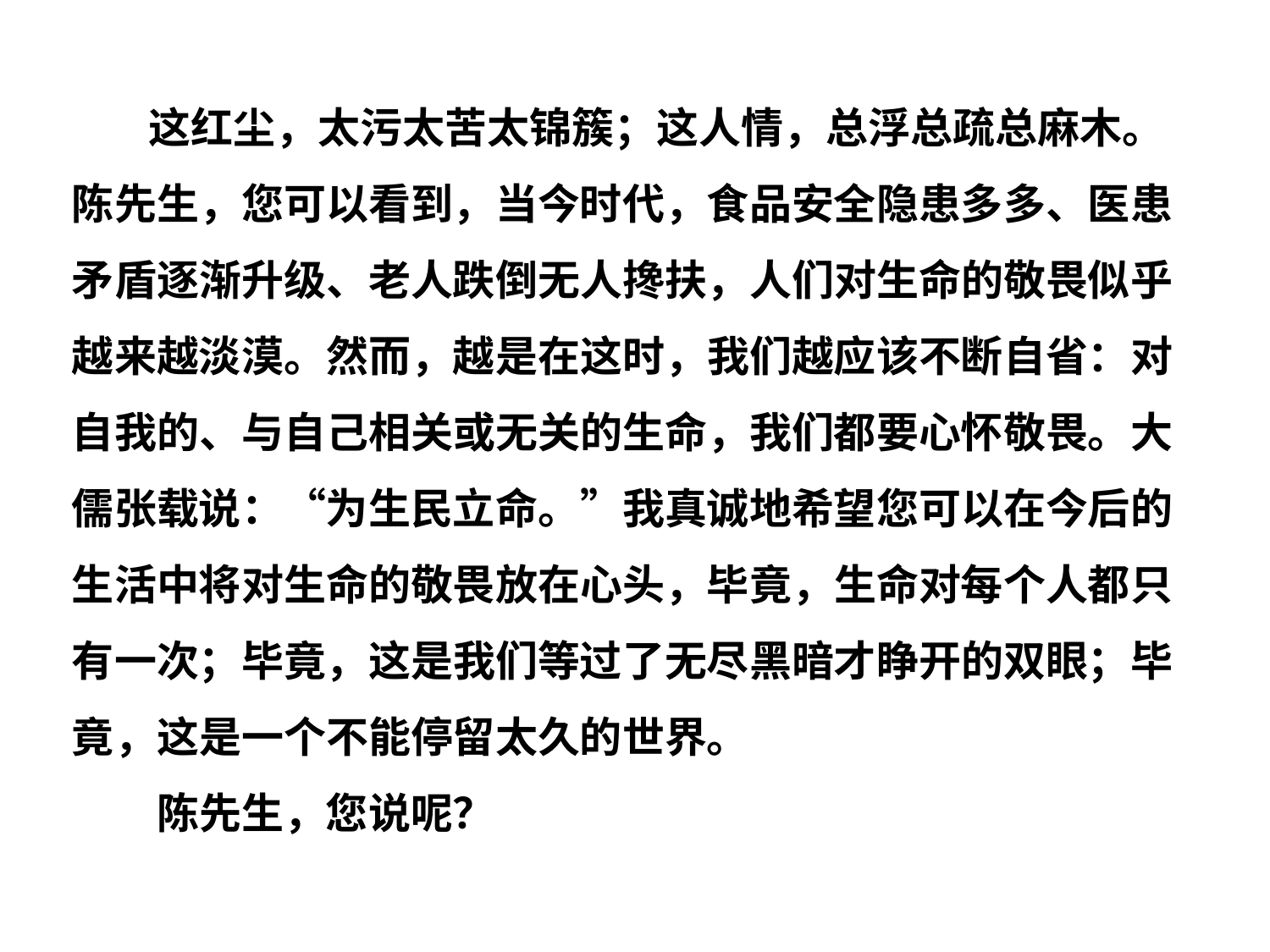

这红尘，太污太苦太锦簇；这人情，总浮总疏总麻木。陈先生，您可以看到，当今时代，食品安全隐患多多、医患矛盾逐渐升级、老人跌倒无人搀扶，人们对生命的敬畏似乎越来越淡漠。然而，越是在这时，我们越应该不断自省：对自我的、与自己相关或无关的生命，我们都要心怀敬畏。大儒张载说：“为生民立命。”我真诚地希望您可以在今后的生活中将对生命的敬畏放在心头，毕竟，生命对每个人都只有一次；毕竟，这是我们等过了无尽黑暗才睁开的双眼；毕竟，这是一个不能停留太久的世界。
　　陈先生，您说呢？